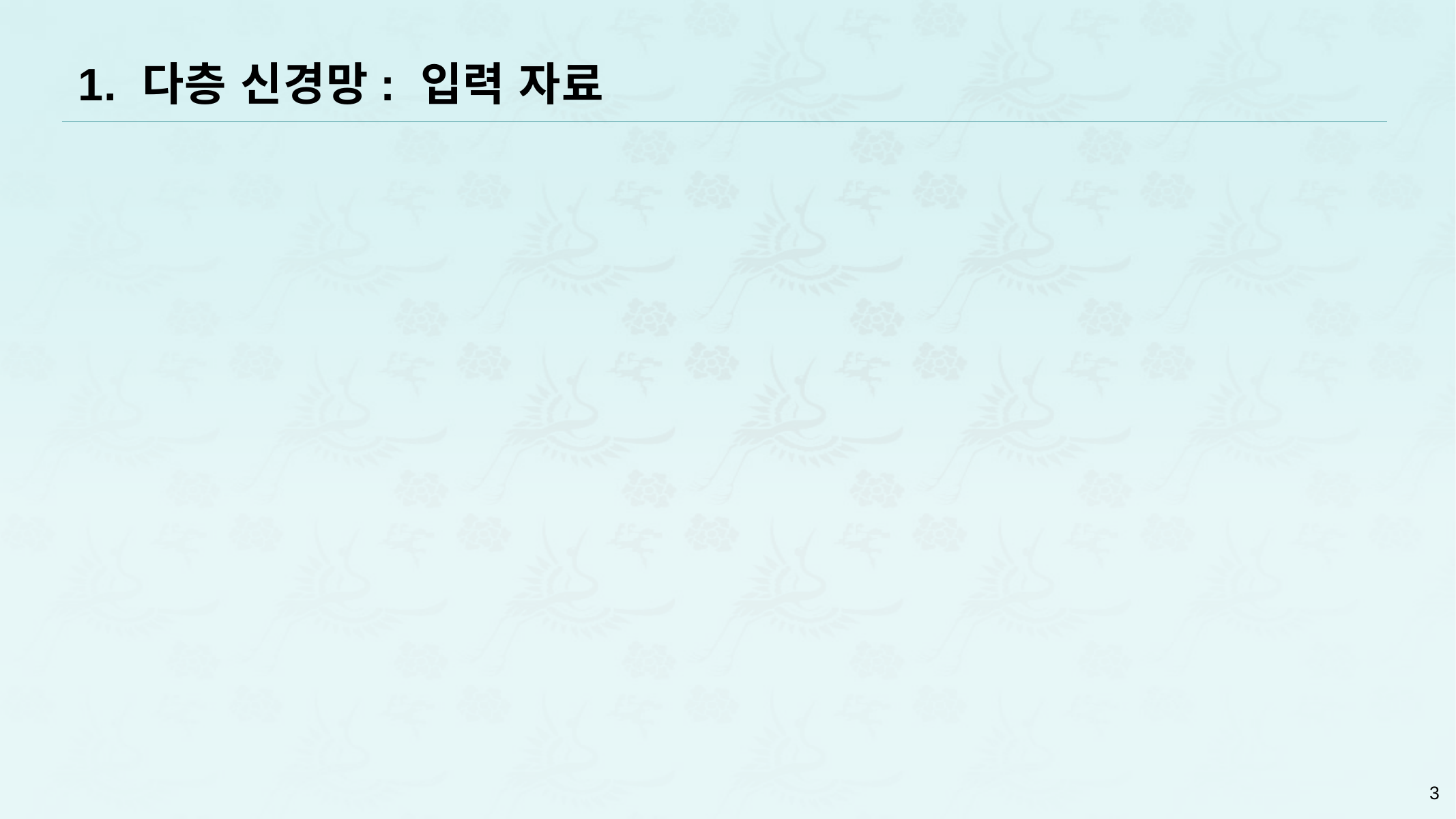

# 1. 다층 신경망: 입력 자료

3